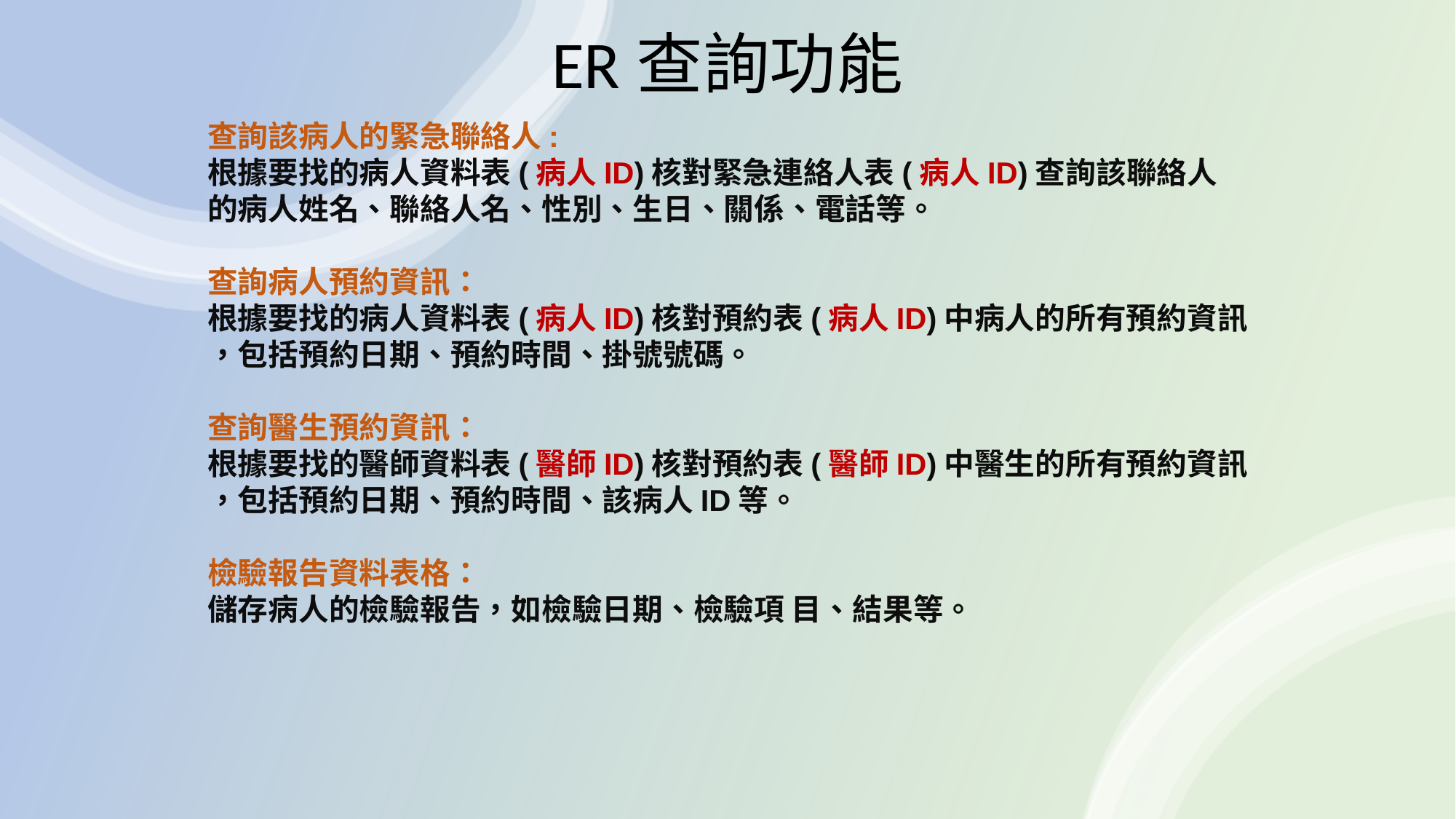

# ER查詢功能
查詢該病人的緊急聯絡人:
根據要找的病人資料表(病人ID)核對緊急連絡人表(病人ID)查詢該聯絡人
的病人姓名、聯絡人名、性別、生日、關係、電話等。

查詢病人預約資訊：
根據要找的病人資料表(病人ID)核對預約表(病人ID)中病人的所有預約資訊
，包括預約日期、預約時間、掛號號碼。

查詢醫生預約資訊：
根據要找的醫師資料表(醫師ID)核對預約表(醫師ID)中醫生的所有預約資訊
，包括預約日期、預約時間、該病人ID等。

檢驗報告資料表格：
儲存病人的檢驗報告，如檢驗日期、檢驗項 目、結果等。